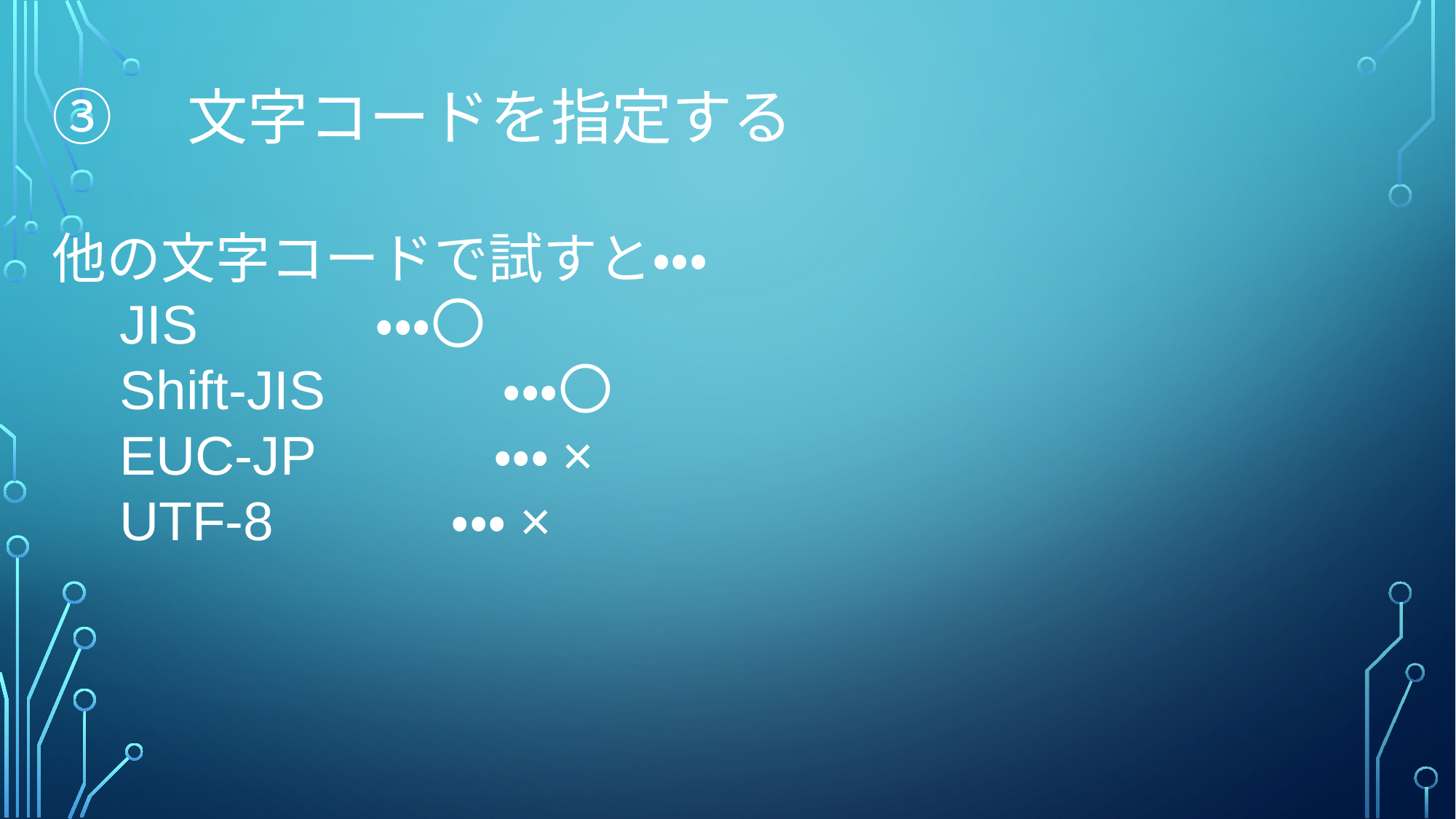

③　文字コードを指定する

他の文字コードで試すと・・・
　JIS　　　・・・〇
　Shift-JIS　　　・・・〇
　EUC-JP　　　・・・×
　UTF-8　　　・・・×